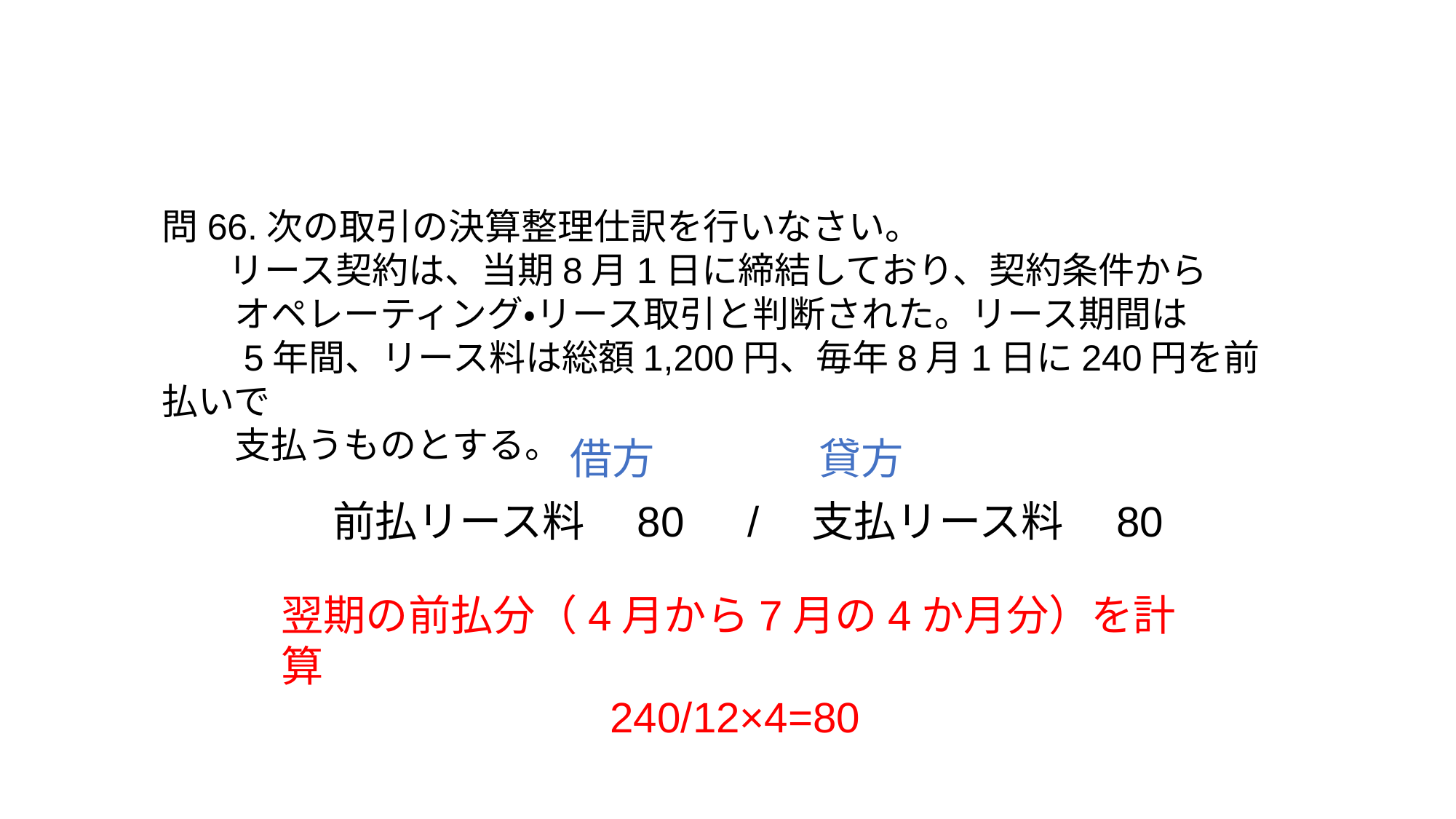

問66.次の取引の決算整理仕訳を行いなさい。
       リース契約は、当期8月1日に締結しており、契約条件から
　　オペレーティング・リース取引と判断された。リース期間は
　　5年間、リース料は総額1,200円、毎年8月1日に240円を前払いで
　　支払うものとする。
借方
貸方
前払リース料　80　/　支払リース料　80
翌期の前払分（4月から7月の4か月分）を計算
240/12×4=80